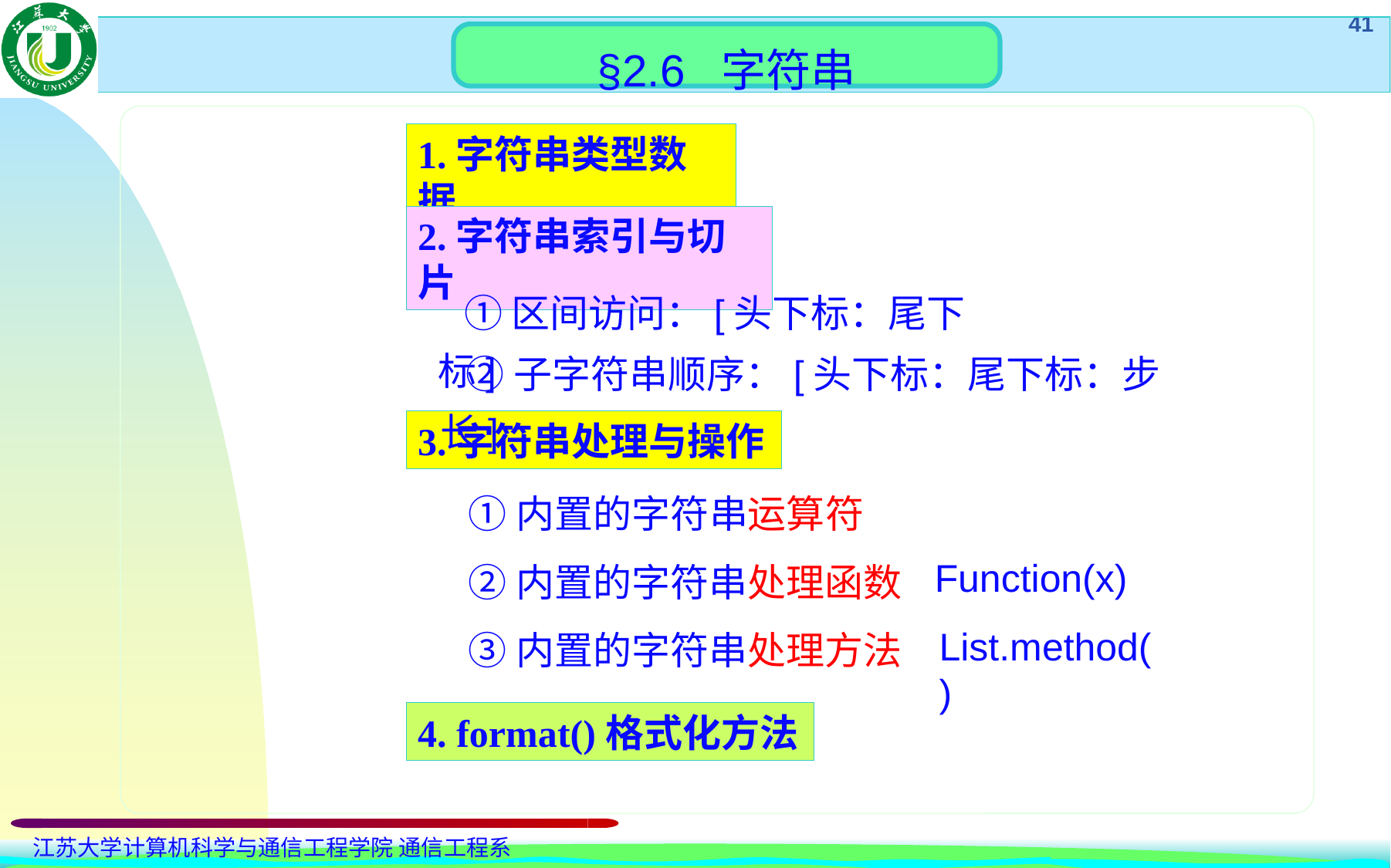

§2.6  字符串
1.字符串类型数据
2.字符串索引与切片
   ①区间访问：[头下标：尾下标]
   ②子字符串顺序：[头下标：尾下标：步长]
3.字符串处理与操作
   ①内置的字符串运算符
Function(x)
   ②内置的字符串处理函数
List.method()
   ③内置的字符串处理方法
4. format()格式化方法